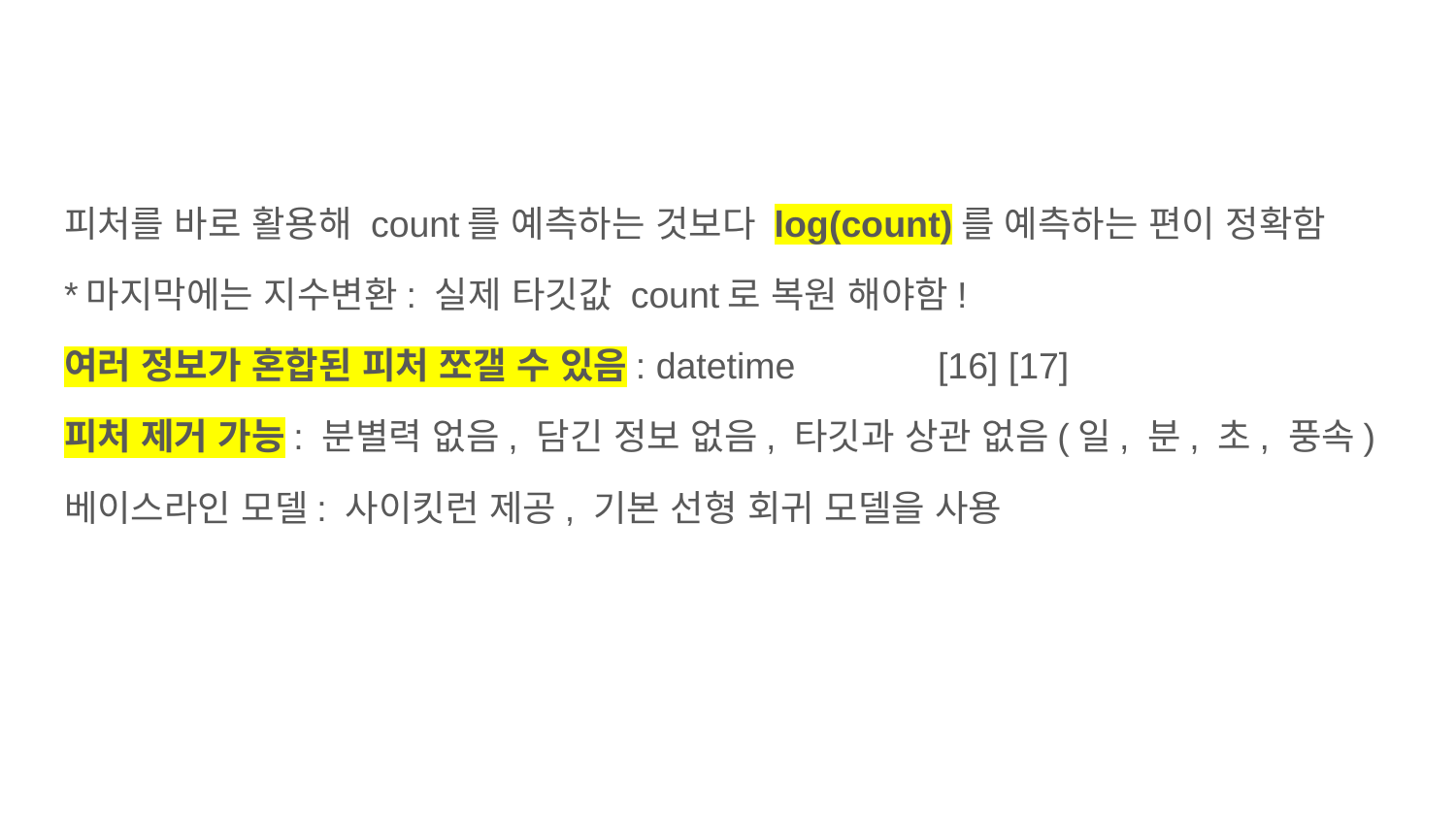

#
피처를 바로 활용해 count를 예측하는 것보다 log(count)를 예측하는 편이 정확함
*마지막에는 지수변환: 실제 타깃값 count로 복원 해야함!
여러 정보가 혼합된 피처 쪼갤 수 있음: datetime	[16] [17]
피처 제거 가능: 분별력 없음, 담긴 정보 없음, 타깃과 상관 없음(일, 분, 초, 풍속)
베이스라인 모델: 사이킷런 제공, 기본 선형 회귀 모델을 사용